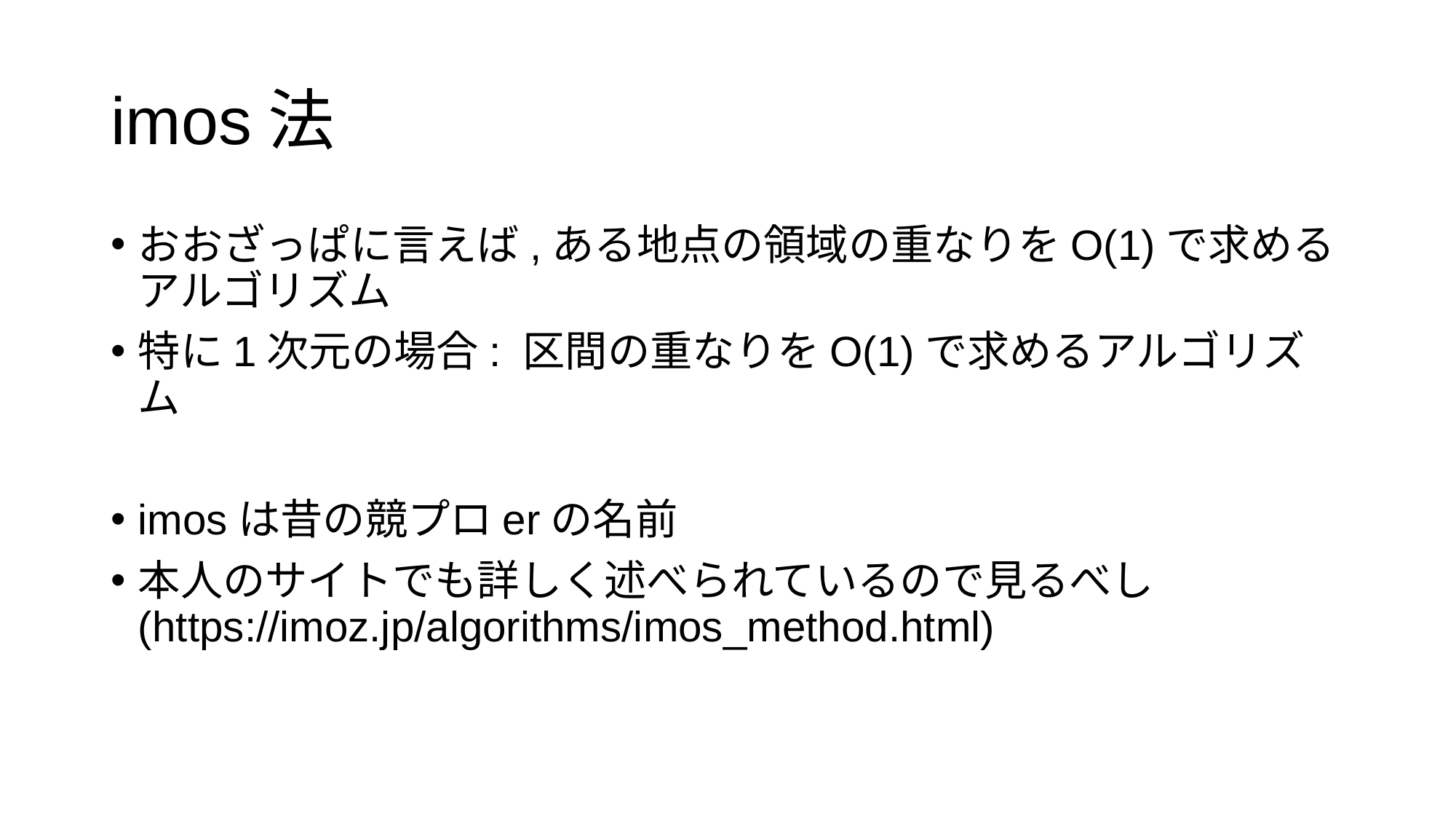

# imos法
おおざっぱに言えば,ある地点の領域の重なりをO(1)で求めるアルゴリズム
特に1次元の場合: 区間の重なりをO(1)で求めるアルゴリズム

imosは昔の競プロerの名前
本人のサイトでも詳しく述べられているので見るべし
(https://imoz.jp/algorithms/imos_method.html)